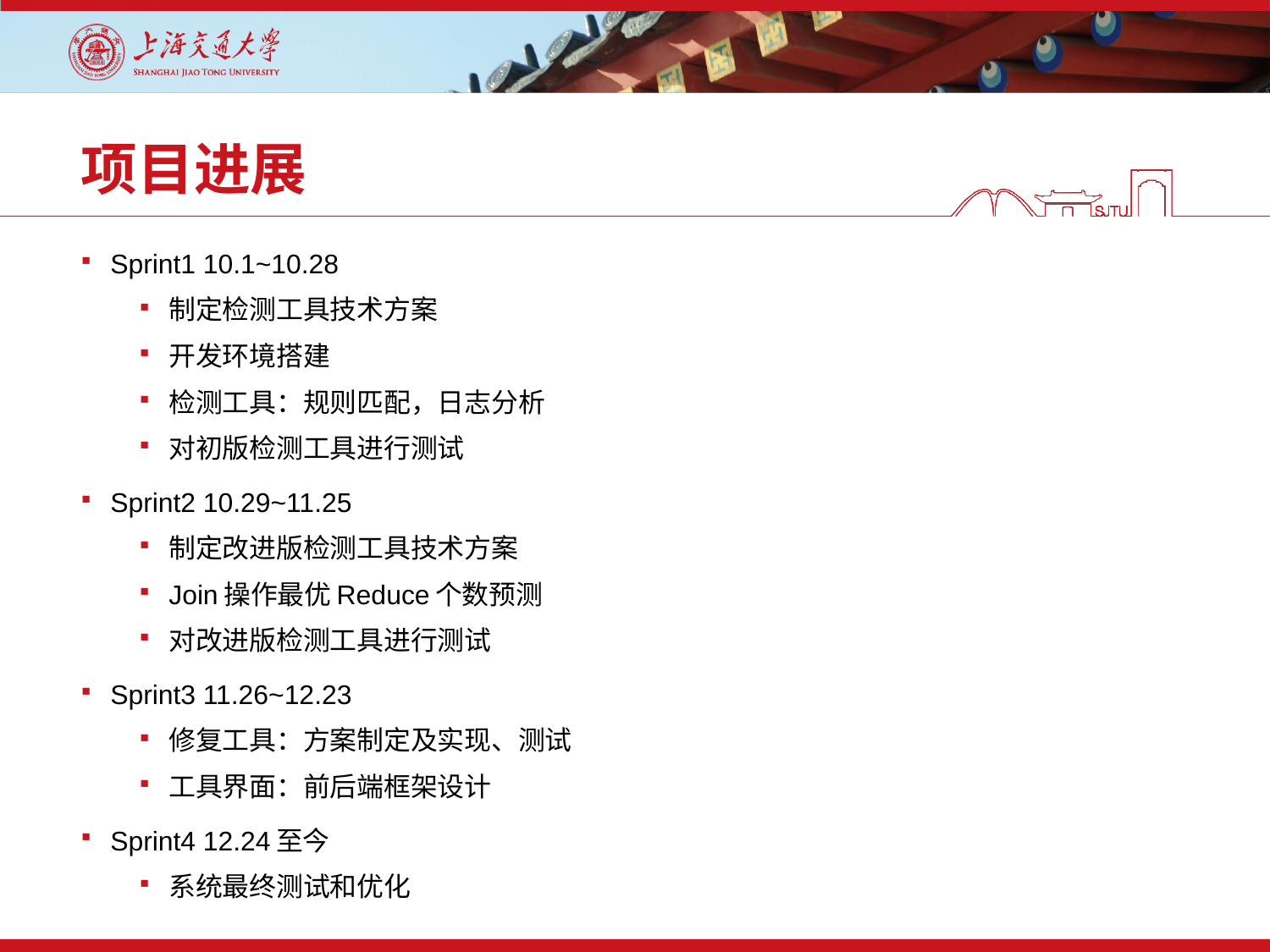

# 项目进展
Sprint1 10.1~10.28
制定检测工具技术方案
开发环境搭建
检测工具：规则匹配，日志分析
对初版检测工具进行测试
Sprint2 10.29~11.25
制定改进版检测工具技术方案
Join操作最优Reduce个数预测
对改进版检测工具进行测试
Sprint3 11.26~12.23
修复工具：方案制定及实现、测试
工具界面：前后端框架设计
Sprint4 12.24至今
系统最终测试和优化